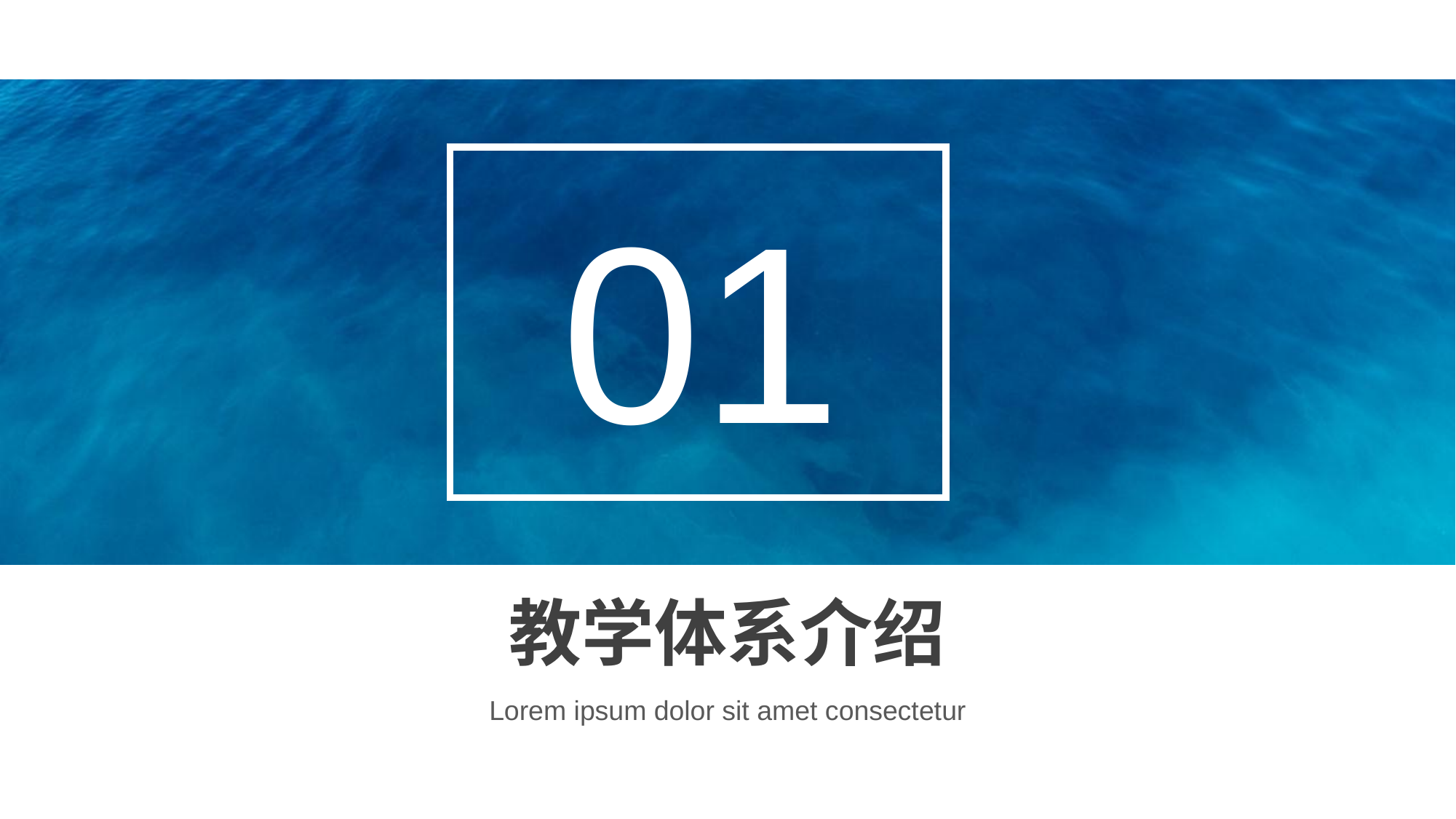

01
教学体系介绍
Lorem ipsum dolor sit amet consectetur